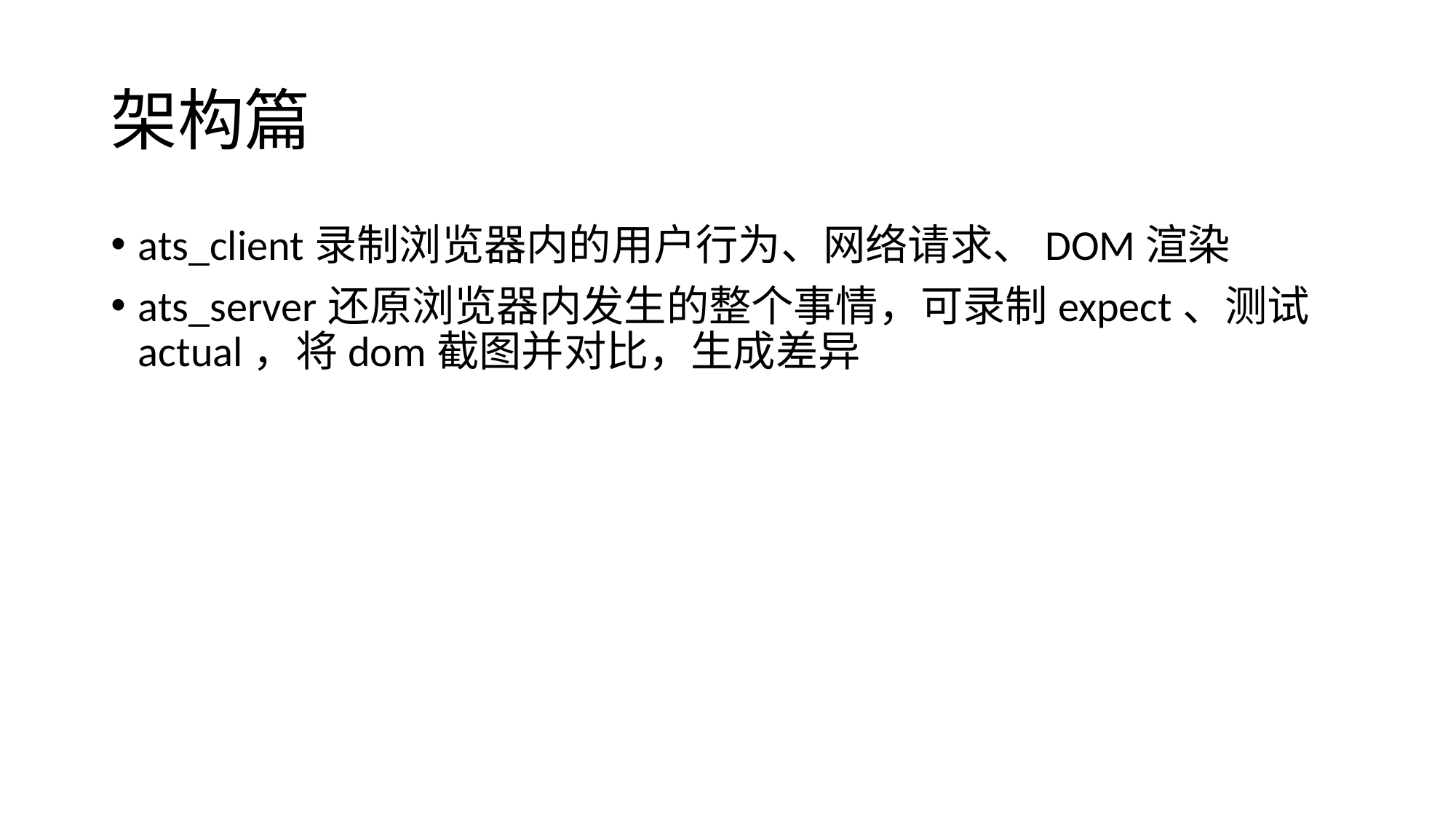

# 架构篇
ats_client录制浏览器内的用户行为、网络请求、DOM渲染
ats_server还原浏览器内发生的整个事情，可录制expect、测试actual，将dom截图并对比，生成差异